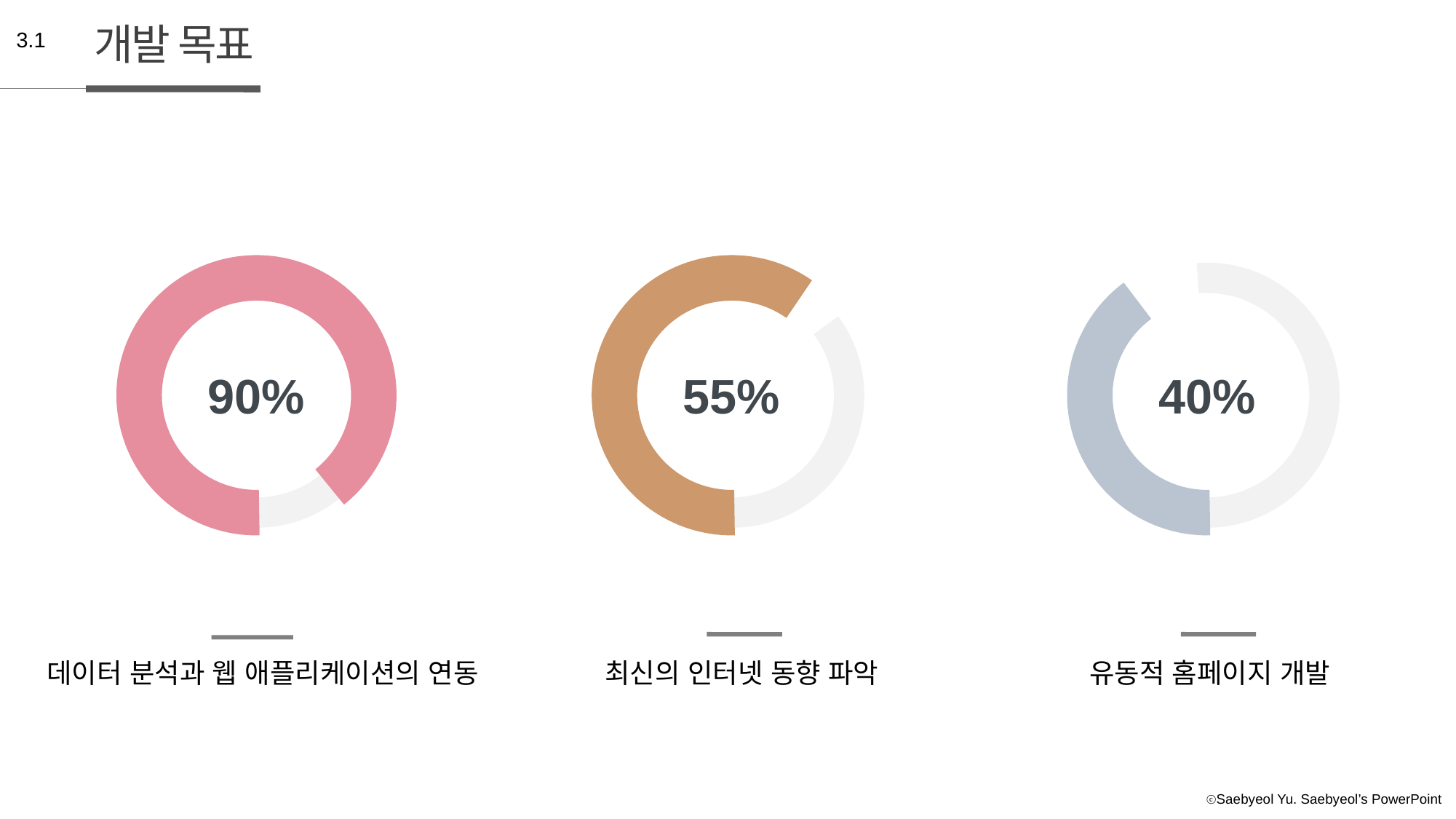

개발 목표
3.1

90%
55%
40%

데이터 분석과 웹 애플리케이션의 연동
최신의 인터넷 동향 파악
유동적 홈페이지 개발